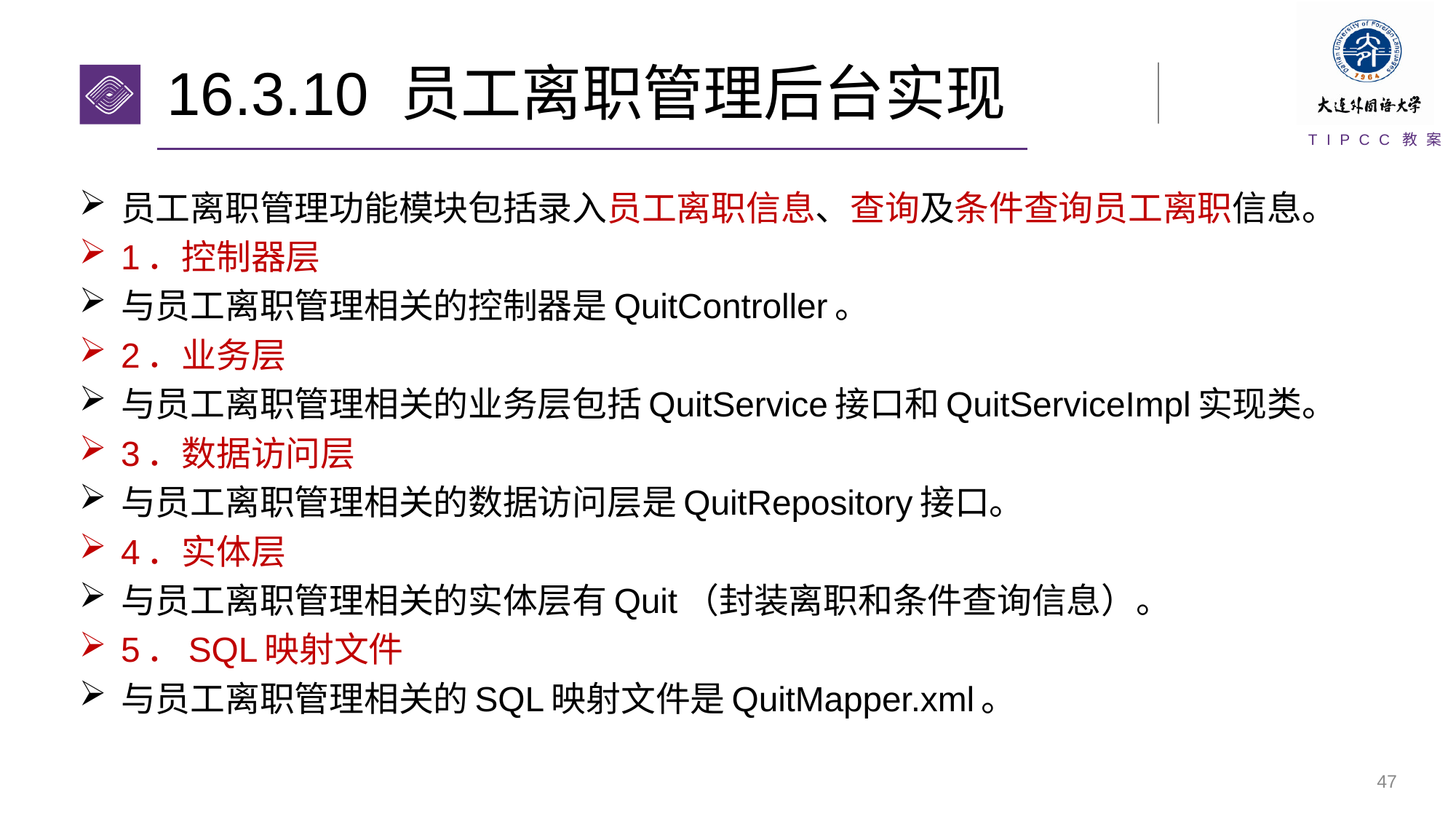

# 16.3.10 员工离职管理后台实现
员工离职管理功能模块包括录入员工离职信息、查询及条件查询员工离职信息。
1．控制器层
与员工离职管理相关的控制器是QuitController。
2．业务层
与员工离职管理相关的业务层包括QuitService接口和QuitServiceImpl实现类。
3．数据访问层
与员工离职管理相关的数据访问层是QuitRepository接口。
4．实体层
与员工离职管理相关的实体层有Quit（封装离职和条件查询信息）。
5．SQL映射文件
与员工离职管理相关的SQL映射文件是QuitMapper.xml。

47